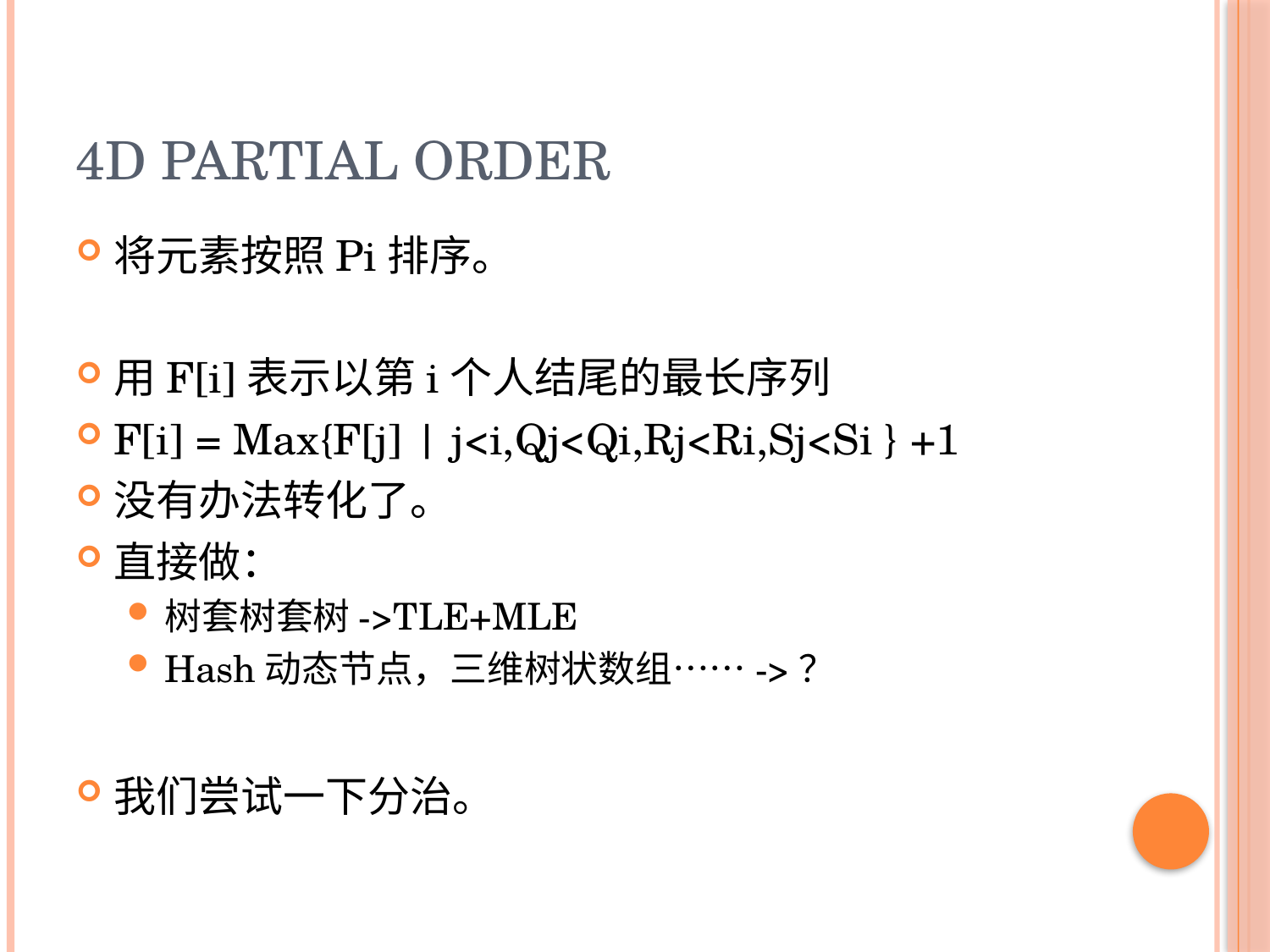

# 4D Partial Order
将元素按照Pi排序。

用F[i]表示以第i个人结尾的最长序列
F[i] = Max{F[j] | j<i,Qj<Qi,Rj<Ri,Sj<Si } +1
没有办法转化了。
直接做：
树套树套树->TLE+MLE
Hash动态节点，三维树状数组……->？

我们尝试一下分治。